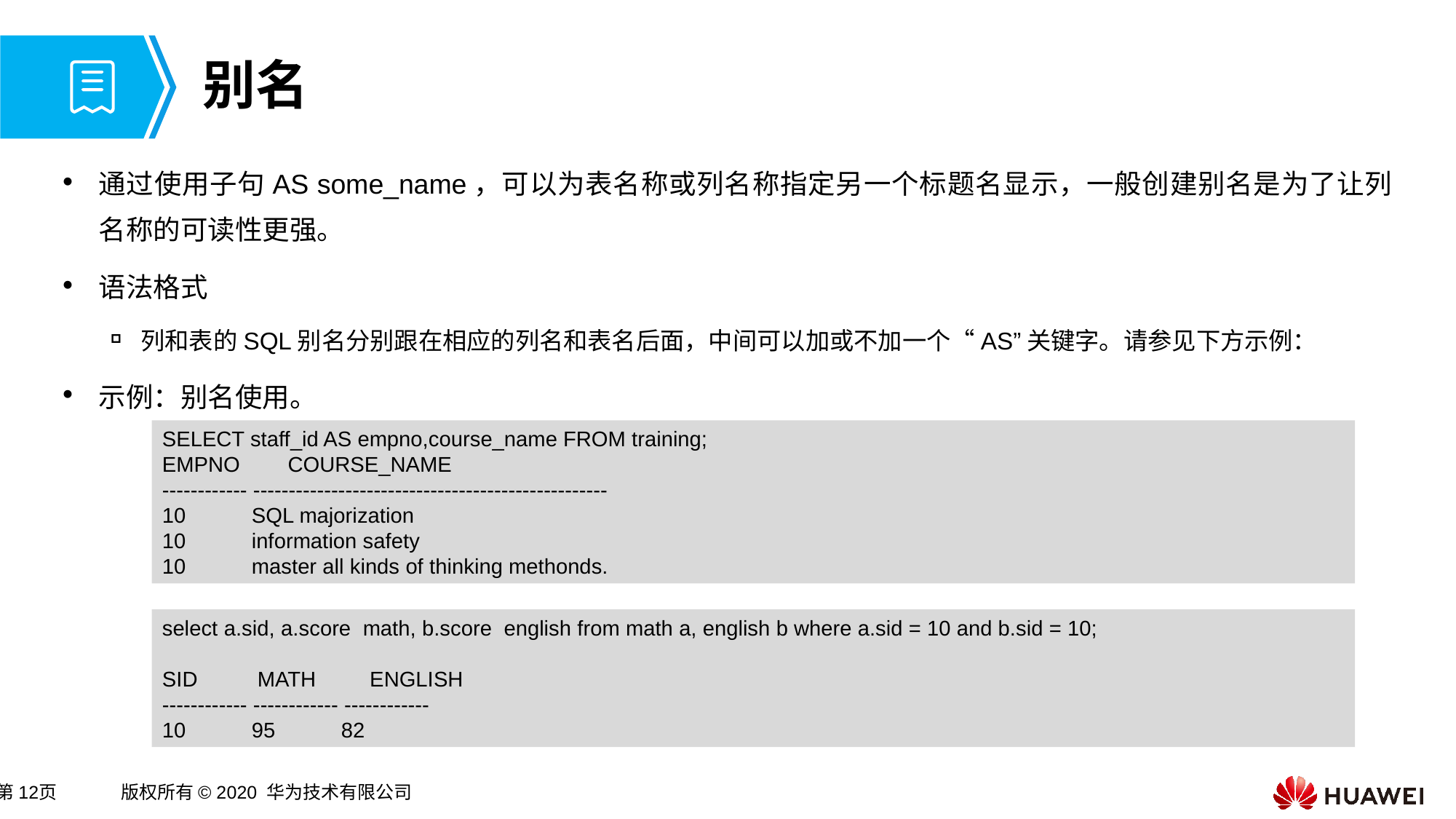

# 别名
通过使用子句AS some_name，可以为表名称或列名称指定另一个标题名显示，一般创建别名是为了让列名称的可读性更强。
语法格式
列和表的SQL别名分别跟在相应的列名和表名后面，中间可以加或不加一个“AS”关键字。请参见下方示例：
示例：别名使用。

SELECT staff_id AS empno,course_name FROM training;
EMPNO        COURSE_NAME
------------ --------------------------------------------------
10           SQL majorization
10           information safety
10           master all kinds of thinking methonds.
select a.sid, a.score  math, b.score  english from math a, english b where a.sid = 10 and b.sid = 10;

SID          MATH         ENGLISH
------------ ------------ ------------
10           95           82